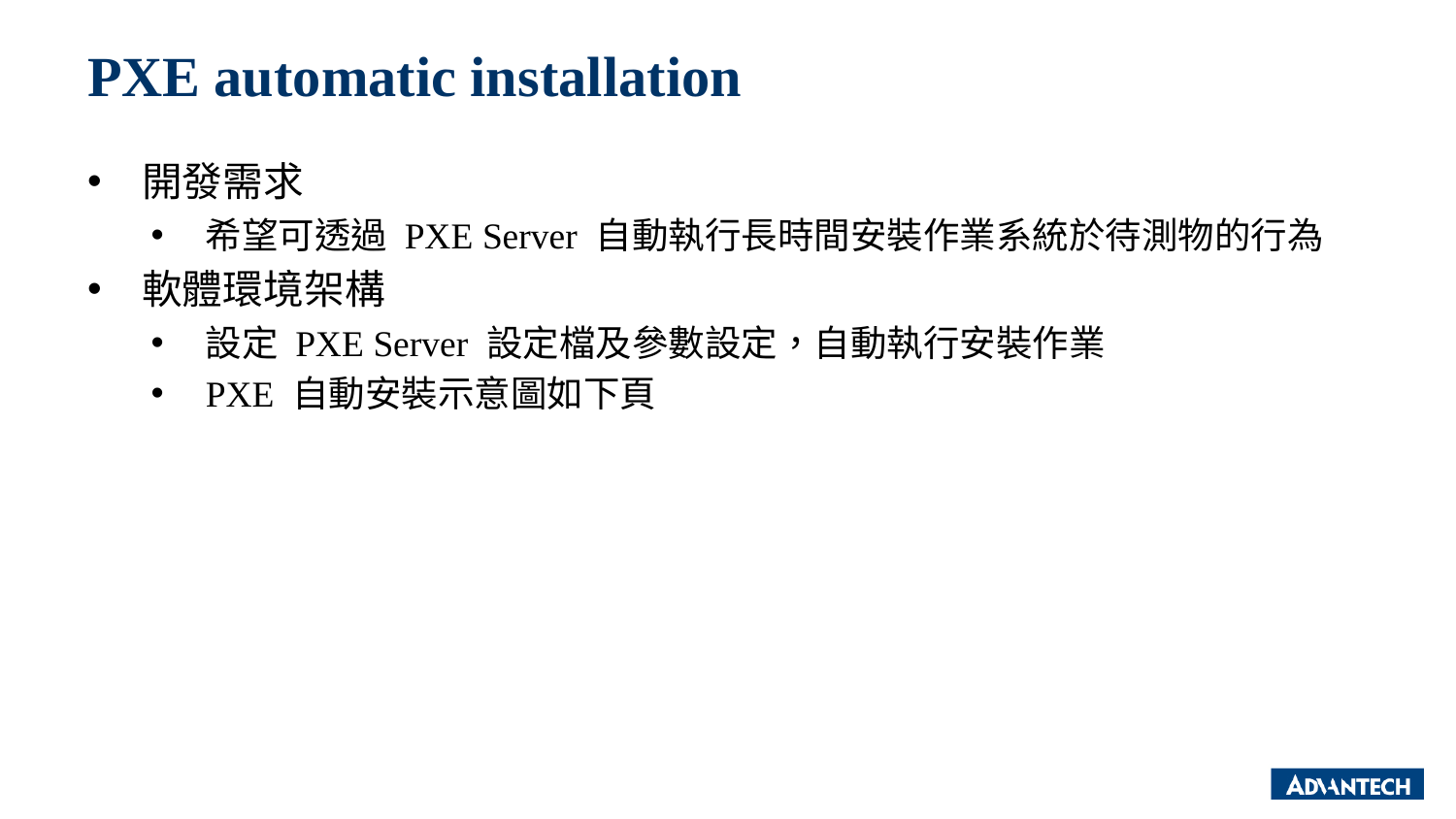

# PXE automatic installation
開發需求
希望可透過 PXE Server 自動執行長時間安裝作業系統於待測物的行為
軟體環境架構
設定 PXE Server 設定檔及參數設定，自動執行安裝作業
PXE 自動安裝示意圖如下頁